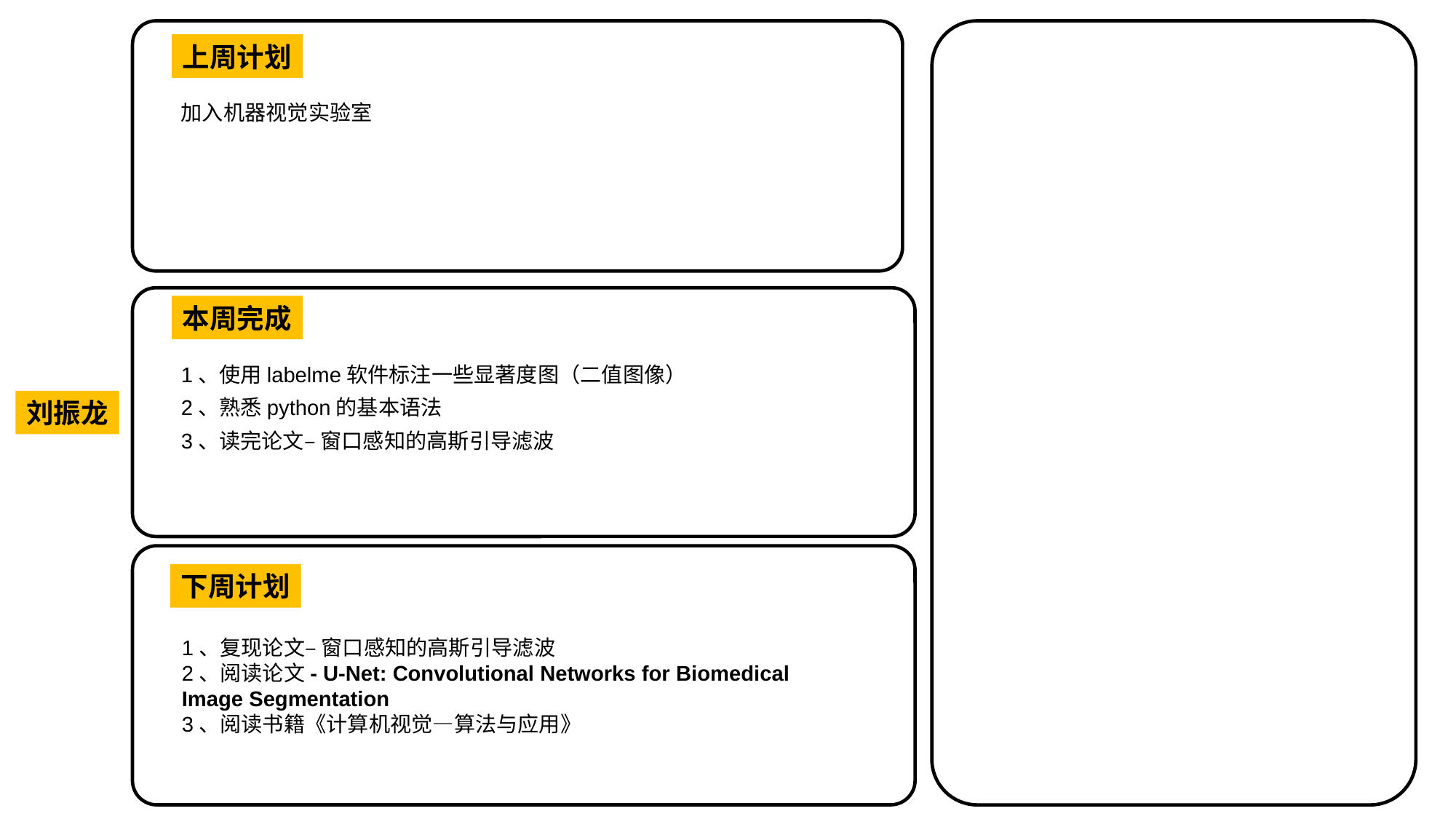

上周计划
加入机器视觉实验室

本周完成
1、使用labelme软件标注一些显著度图（二值图像）
2、熟悉python的基本语法
3、读完论文– 窗口感知的高斯引导滤波
刘振龙

下周计划
1、复现论文– 窗口感知的高斯引导滤波
2、阅读论文- U-Net: Convolutional Networks for Biomedical Image Segmentation
3、阅读书籍《计算机视觉—算法与应用》